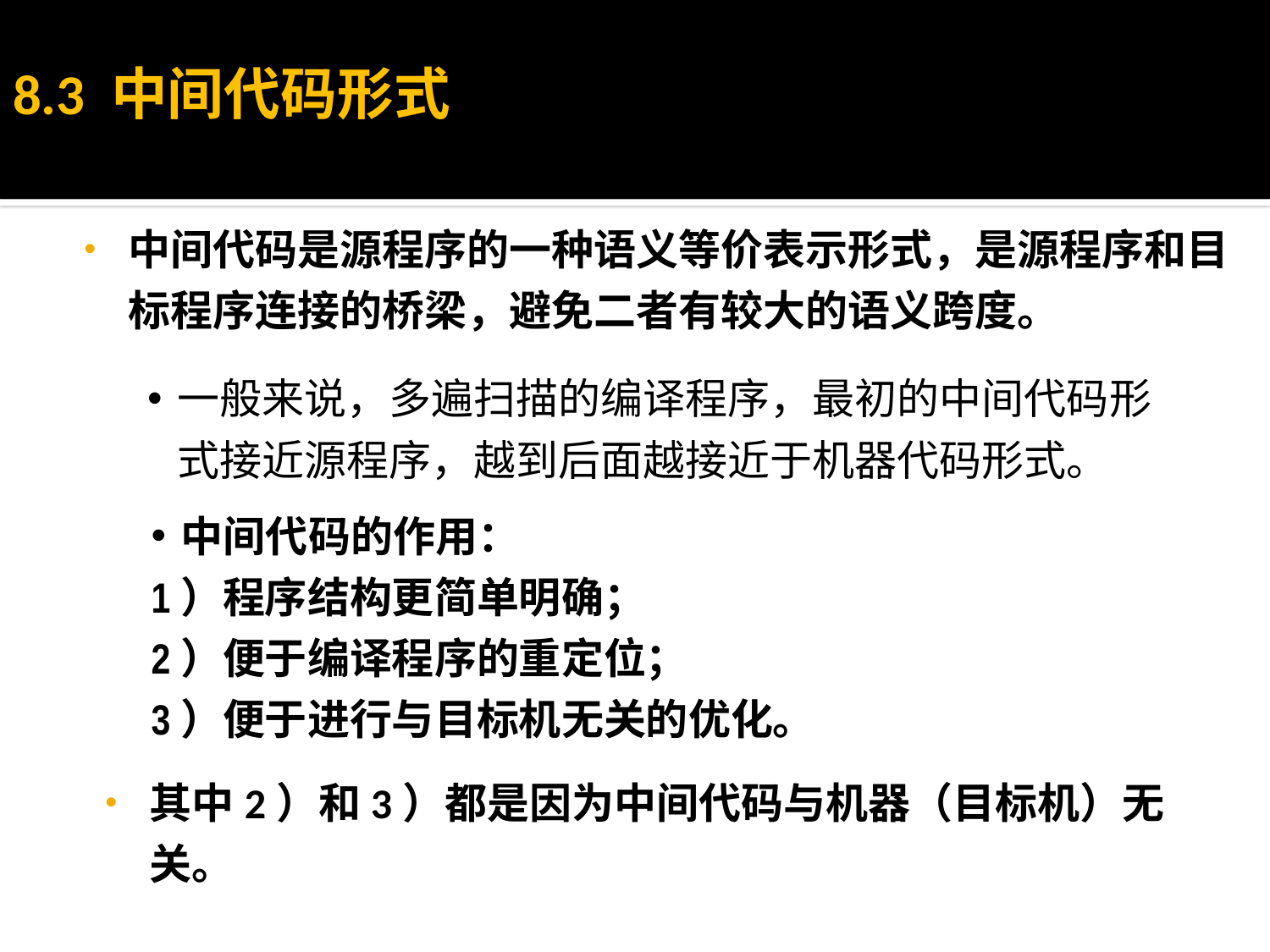

8.3 中间代码形式
中间代码是源程序的一种语义等价表示形式，是源程序和目标程序连接的桥梁，避免二者有较大的语义跨度。
一般来说，多遍扫描的编译程序，最初的中间代码形式接近源程序，越到后面越接近于机器代码形式。
中间代码的作用：
1）程序结构更简单明确；
2）便于编译程序的重定位；
3）便于进行与目标机无关的优化。
其中2）和3）都是因为中间代码与机器（目标机）无关。